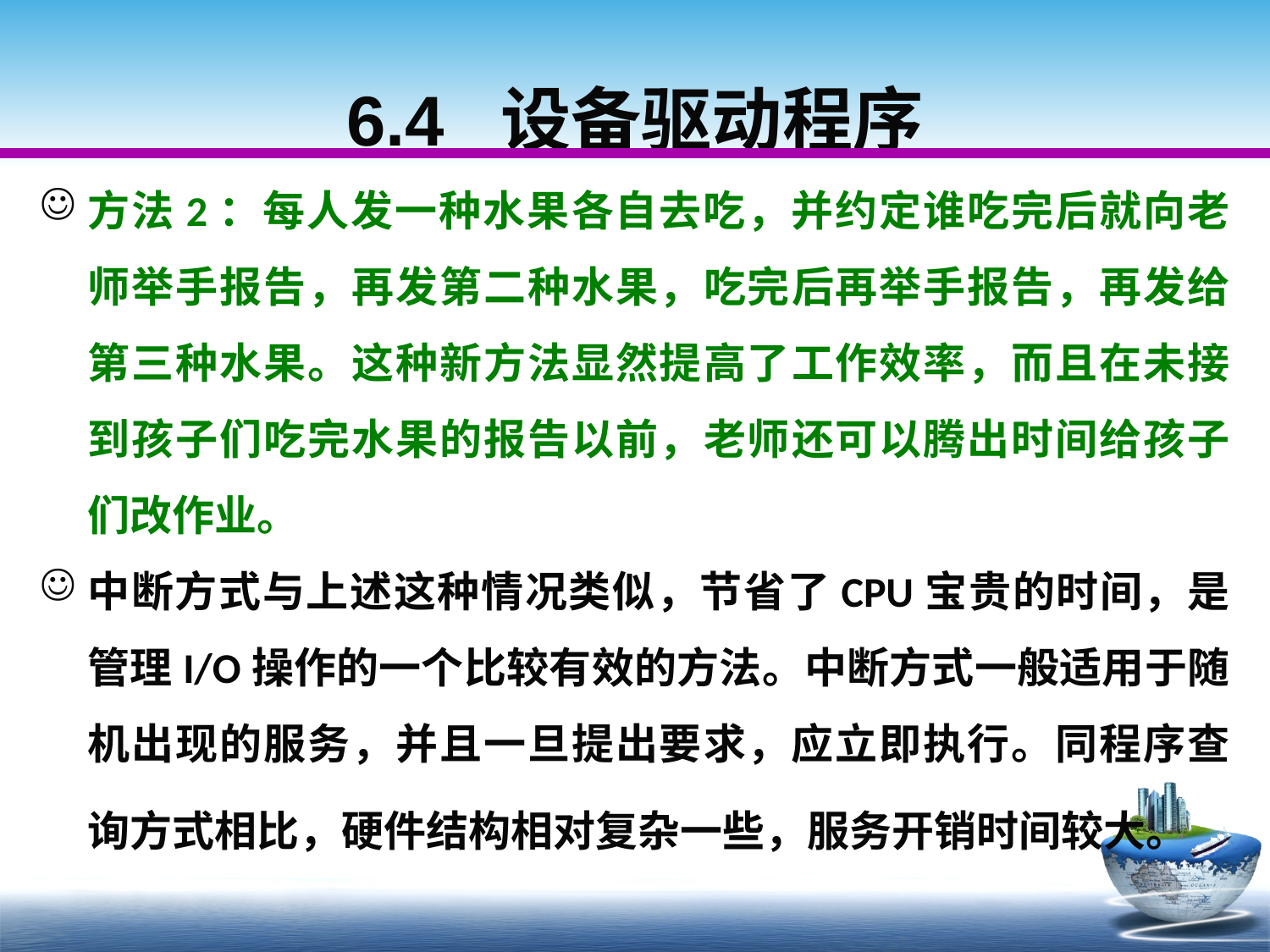

# 6.4  设备驱动程序

方法2：每人发一种水果各自去吃，并约定谁吃完后就向老师举手报告，再发第二种水果，吃完后再举手报告，再发给第三种水果。这种新方法显然提高了工作效率，而且在未接到孩子们吃完水果的报告以前，老师还可以腾出时间给孩子们改作业。
中断方式与上述这种情况类似，节省了CPU宝贵的时间，是管理I/O操作的一个比较有效的方法。中断方式一般适用于随机出现的服务，并且一旦提出要求，应立即执行。同程序查询方式相比，硬件结构相对复杂一些，服务开销时间较大。